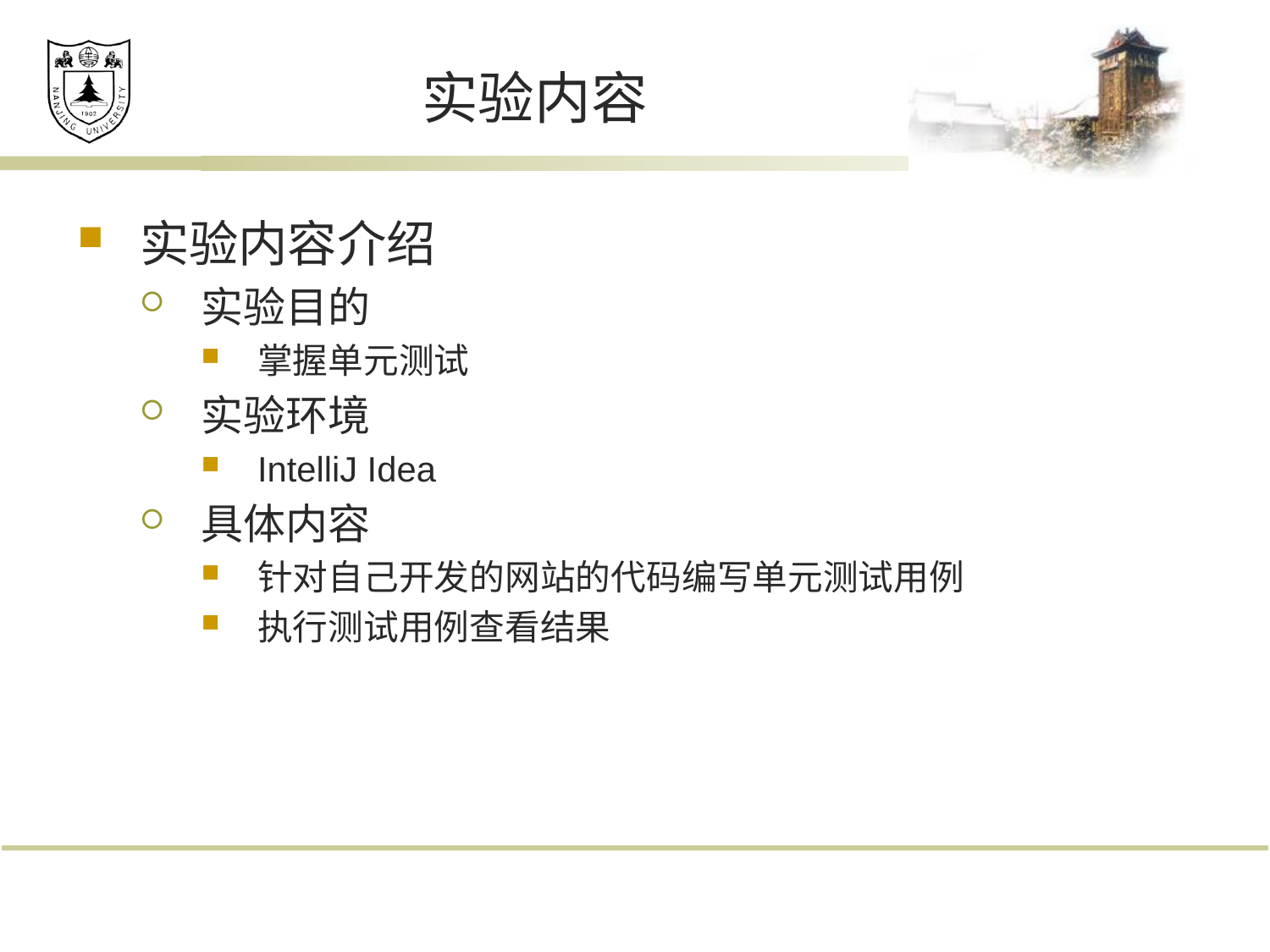

# 实验内容
实验内容介绍
实验目的
掌握单元测试
实验环境
IntelliJ Idea
具体内容
针对自己开发的网站的代码编写单元测试用例
执行测试用例查看结果
2